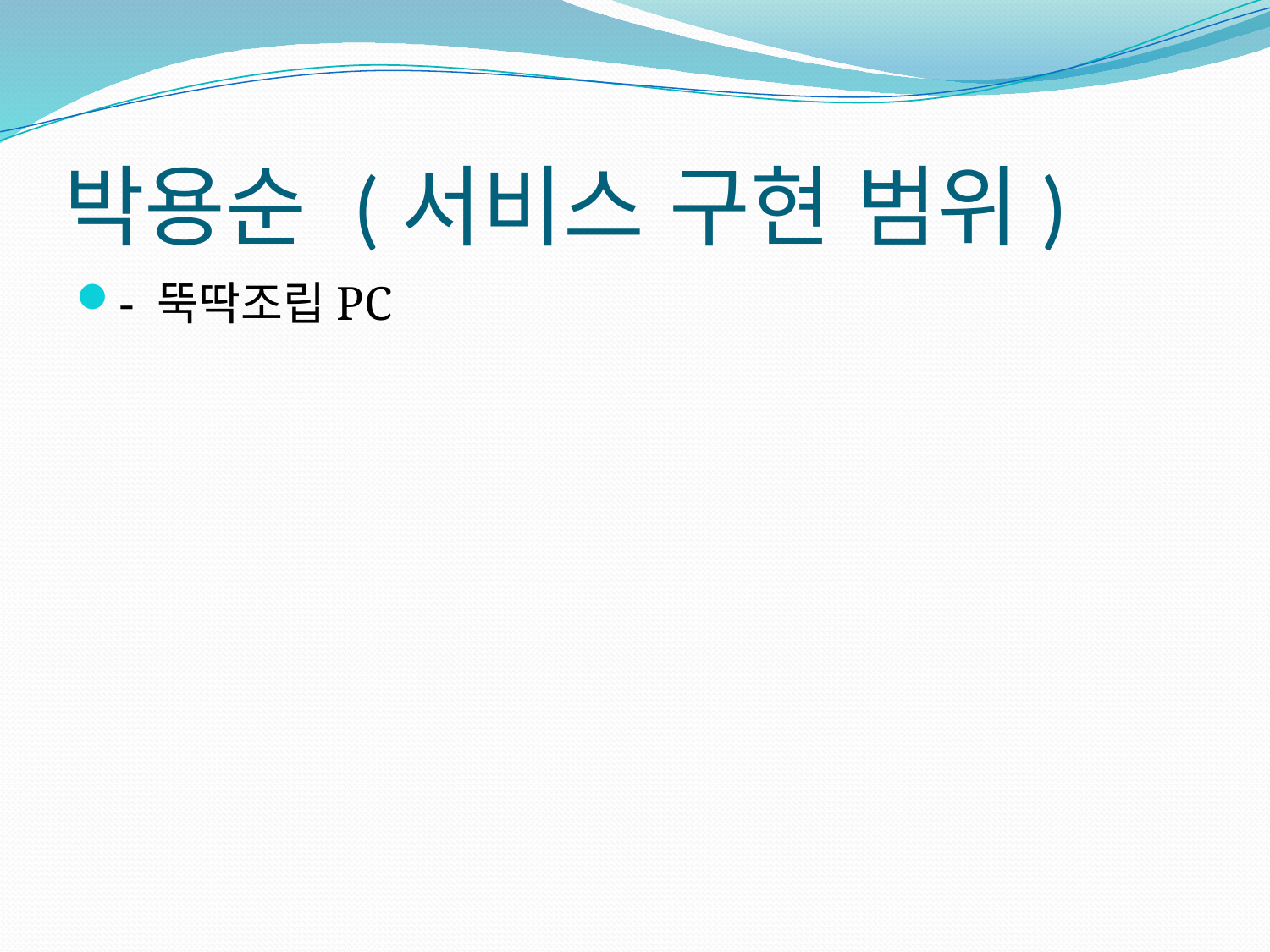

# 박용순 (서비스 구현 범위)
- 뚝딱조립PC